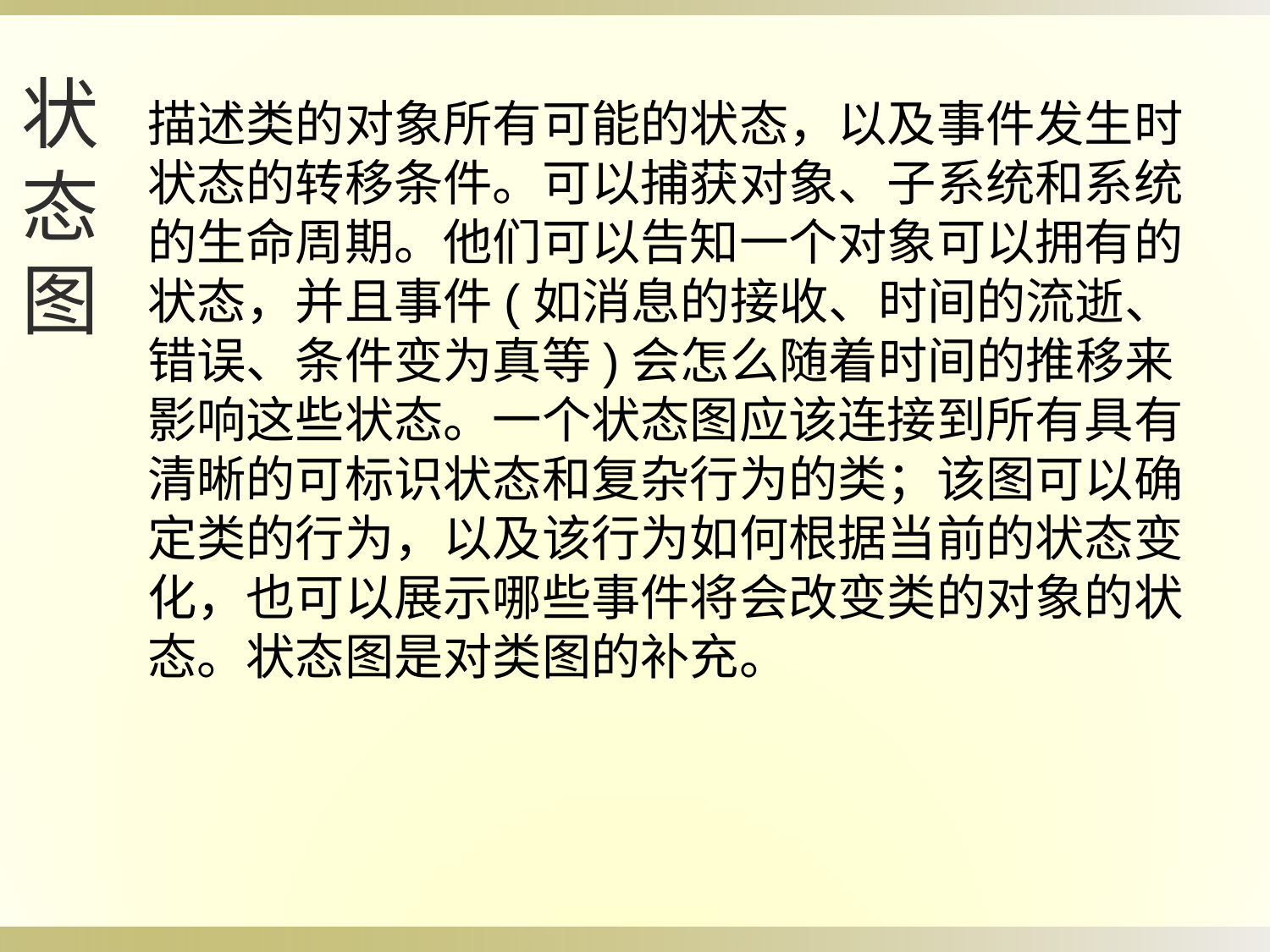

状
态
图
描述类的对象所有可能的状态，以及事件发生时状态的转移条件。可以捕获对象、子系统和系统的生命周期。他们可以告知一个对象可以拥有的状态，并且事件(如消息的接收、时间的流逝、错误、条件变为真等)会怎么随着时间的推移来影响这些状态。一个状态图应该连接到所有具有清晰的可标识状态和复杂行为的类；该图可以确定类的行为，以及该行为如何根据当前的状态变化，也可以展示哪些事件将会改变类的对象的状态。状态图是对类图的补充。